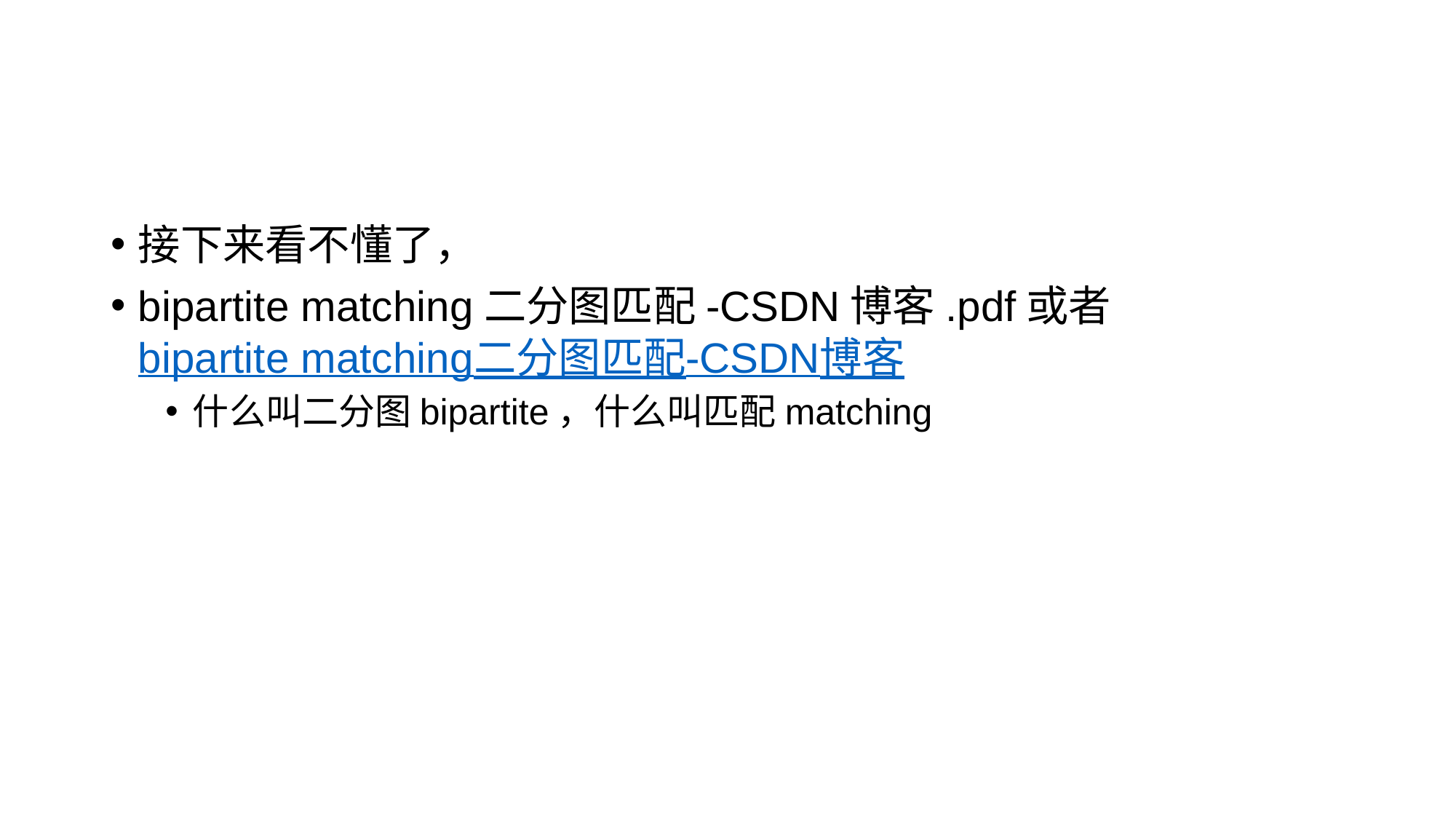

#
接下来看不懂了，
bipartite matching二分图匹配-CSDN博客.pdf或者bipartite matching二分图匹配-CSDN博客
什么叫二分图bipartite，什么叫匹配matching